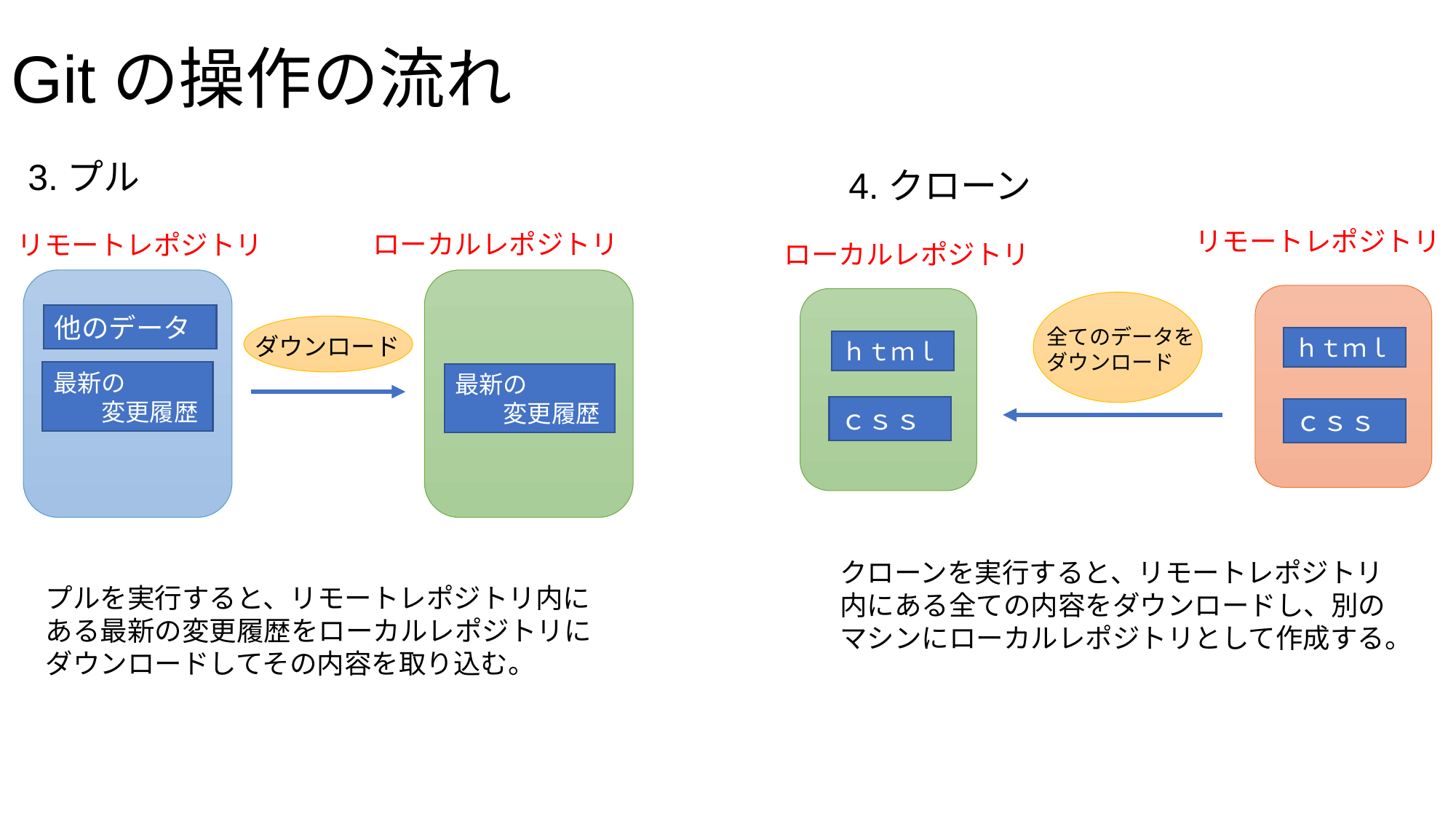

# Gitの操作の流れ
3.プル
4.クローン
リモートレポジトリ
ローカルレポジトリ
リモートレポジトリ
ローカルレポジトリ

他のデータ

全てのデータをダウンロード
ダウンロード
ｈｔｍｌ
ｈｔｍｌ
最新の
　　変更履歴
最新の
　　変更履歴
ｃｓｓ
ｃｓｓ
クローンを実行すると、リモートレポジトリ内にある全ての内容をダウンロードし、別のマシンにローカルレポジトリとして作成する。
プルを実行すると、リモートレポジトリ内にある最新の変更履歴をローカルレポジトリにダウンロードしてその内容を取り込む。